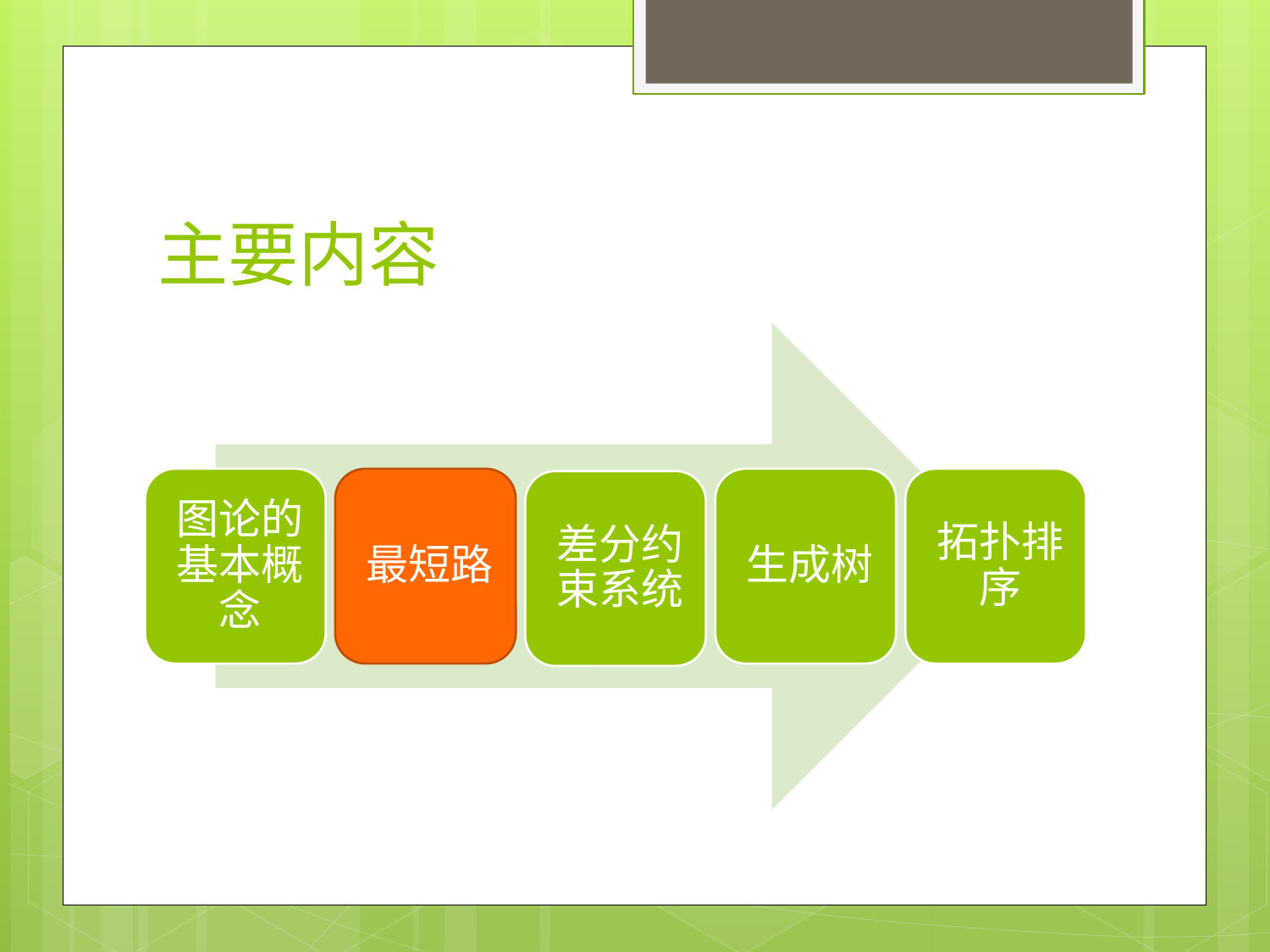

# 主要内容
图论的基本概念
最短路
差分约束系统
生成树
拓扑排序